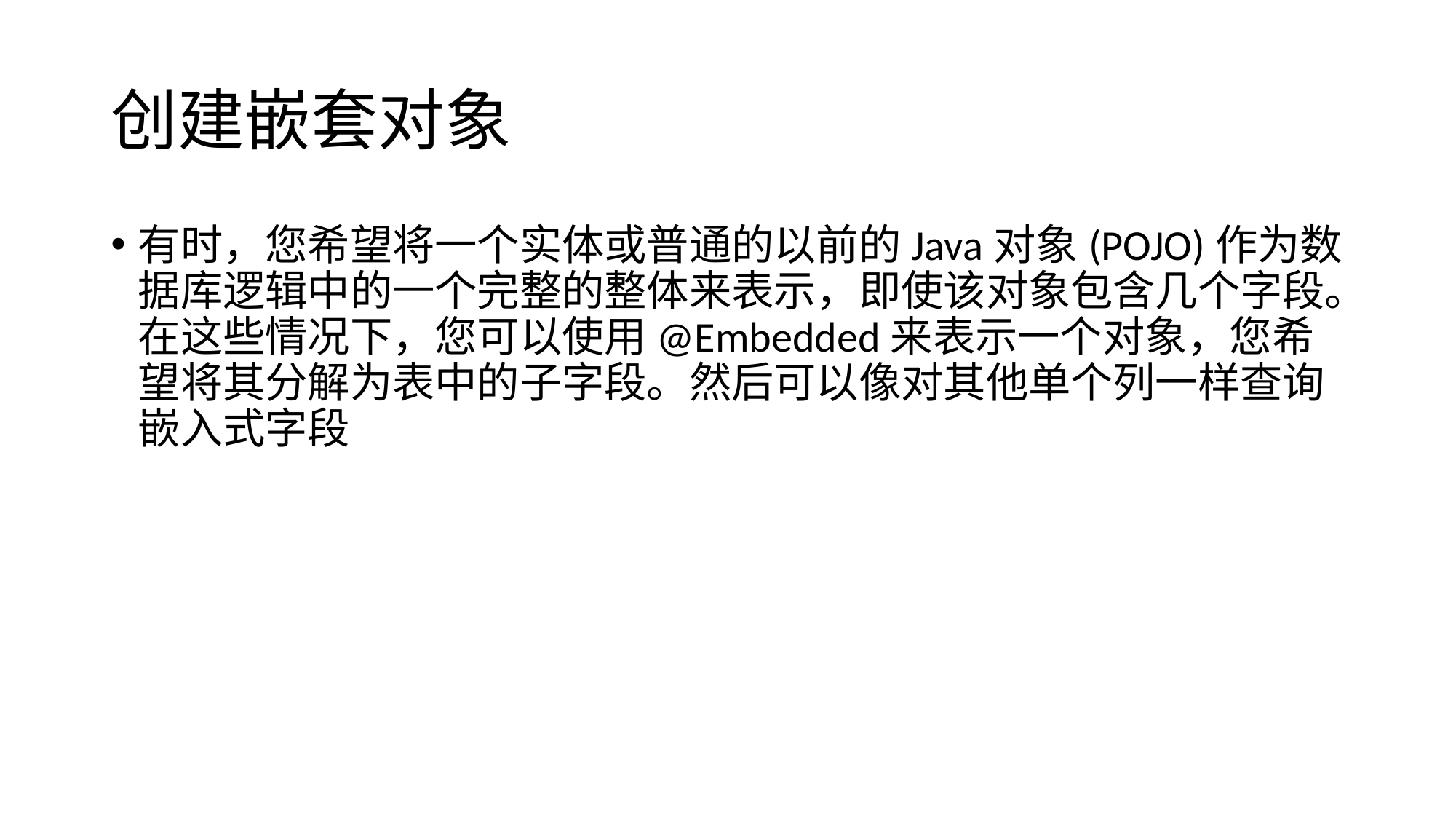

# 创建嵌套对象
有时，您希望将一个实体或普通的以前的Java对象(POJO)作为数据库逻辑中的一个完整的整体来表示，即使该对象包含几个字段。在这些情况下，您可以使用@Embedded来表示一个对象，您希望将其分解为表中的子字段。然后可以像对其他单个列一样查询嵌入式字段